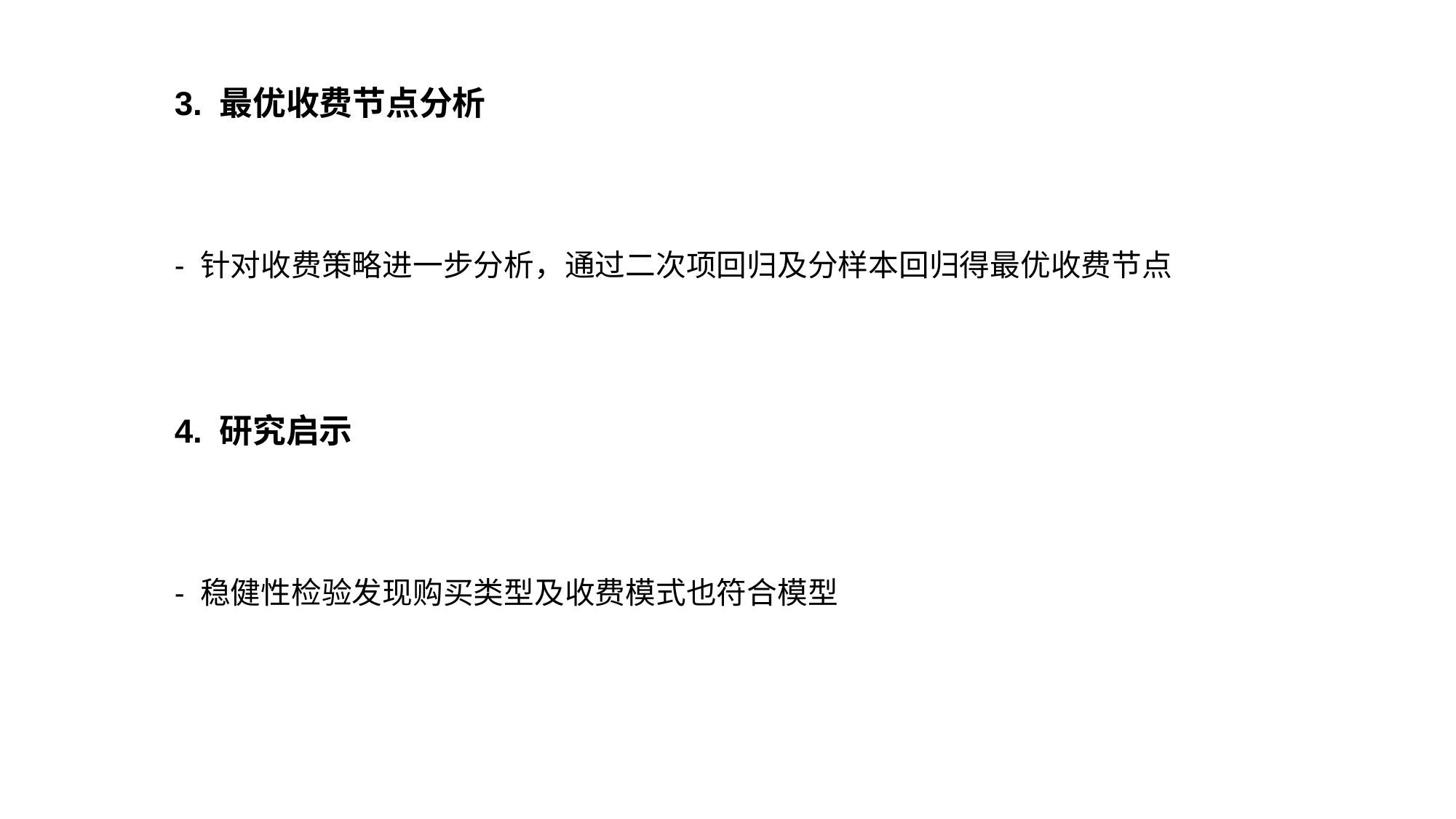

3. 最优收费节点分析

- 针对收费策略进一步分析，通过二次项回归及分样本回归得最优收费节点
4. 研究启示
- 稳健性检验发现购买类型及收费模式也符合模型